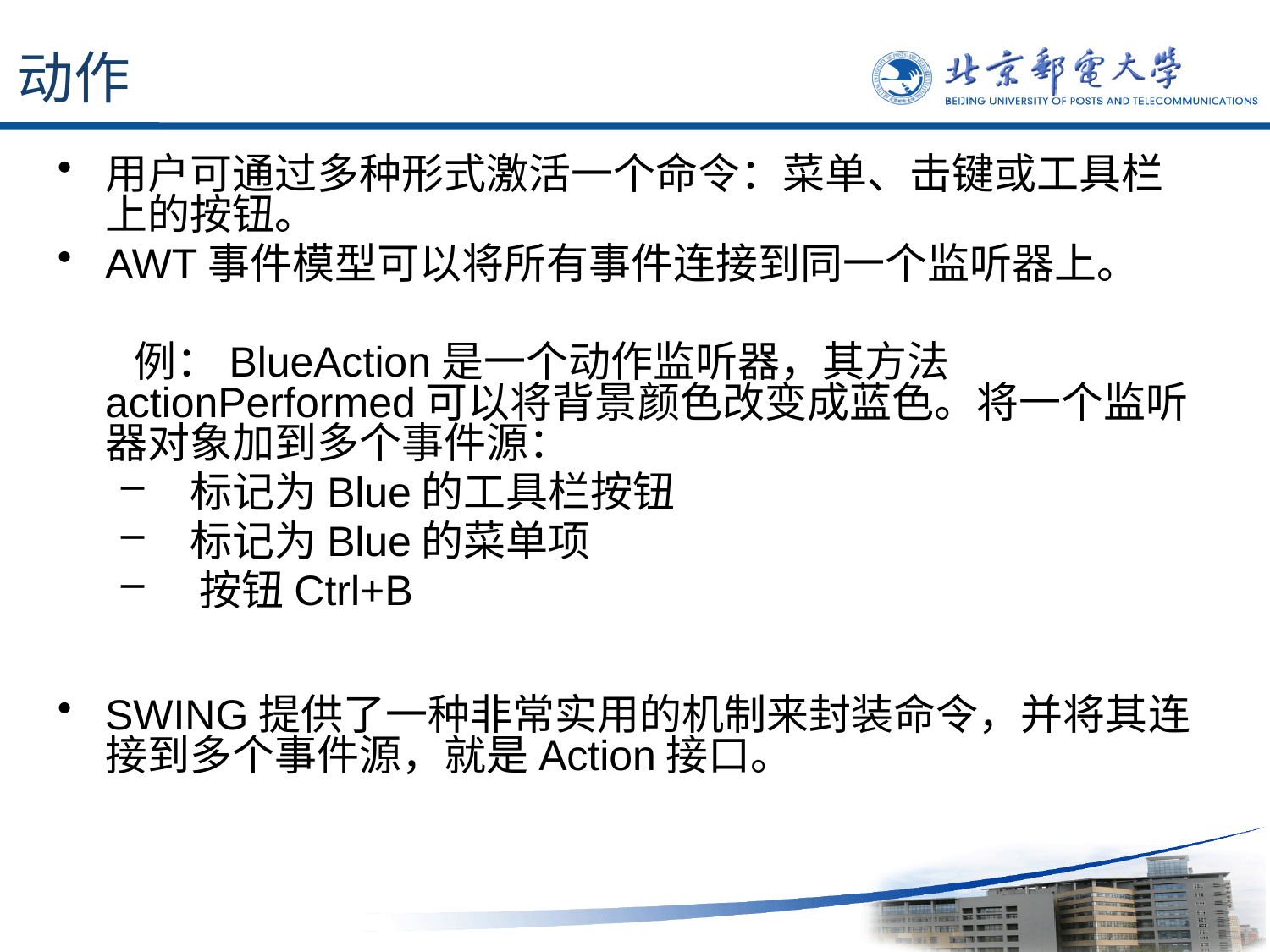

# 动作
用户可通过多种形式激活一个命令：菜单、击键或工具栏上的按钮。
AWT事件模型可以将所有事件连接到同一个监听器上。

       例：BlueAction是一个动作监听器，其方法actionPerformed可以将背景颜色改变成蓝色。将一个监听器对象加到多个事件源：
  标记为Blue的工具栏按钮
  标记为Blue的菜单项
   按钮Ctrl+B

SWING提供了一种非常实用的机制来封装命令，并将其连接到多个事件源，就是Action接口。